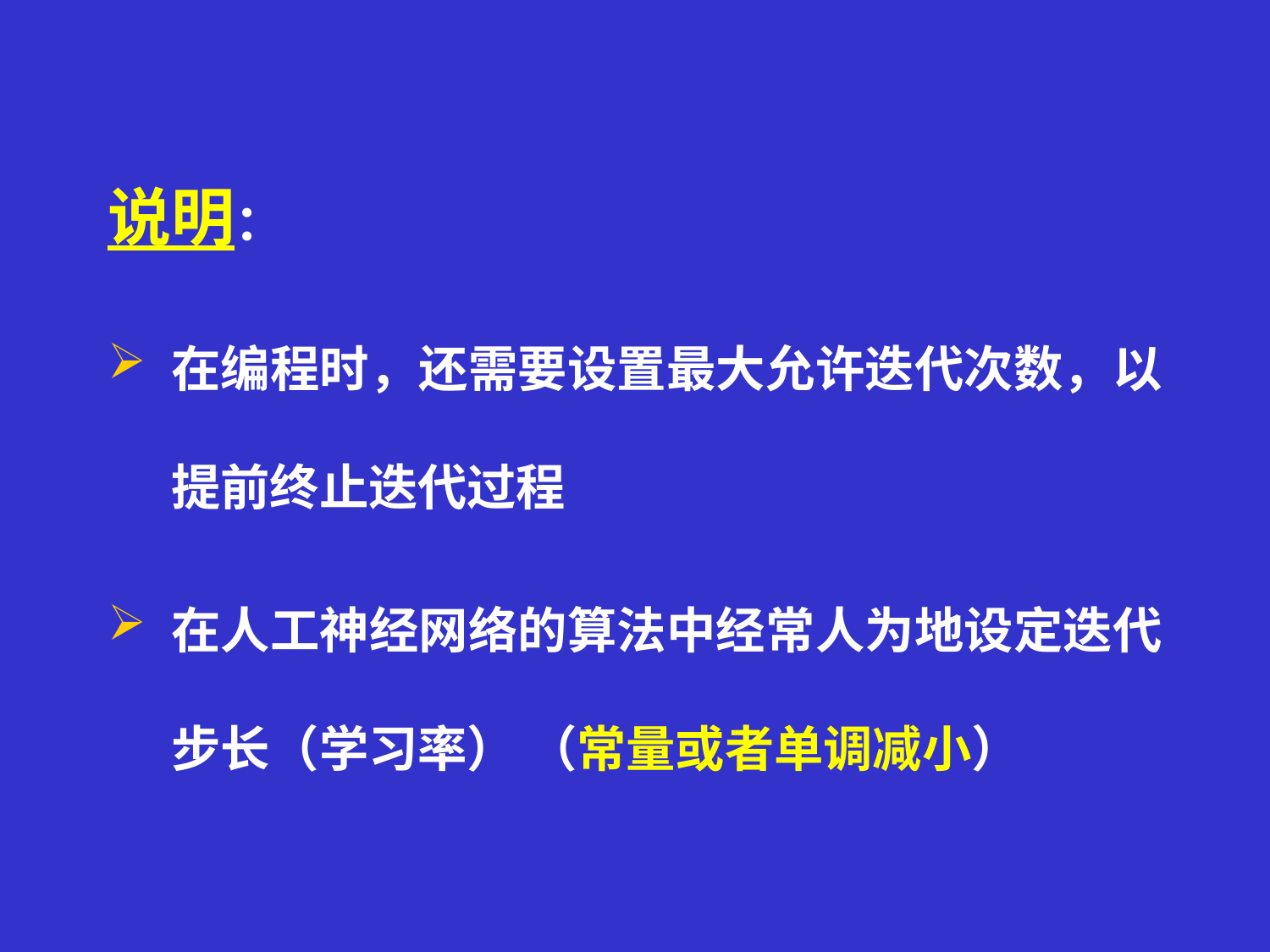

说明：
在编程时，还需要设置最大允许迭代次数，以提前终止迭代过程
在人工神经网络的算法中经常人为地设定迭代步长（学习率） （常量或者单调减小）